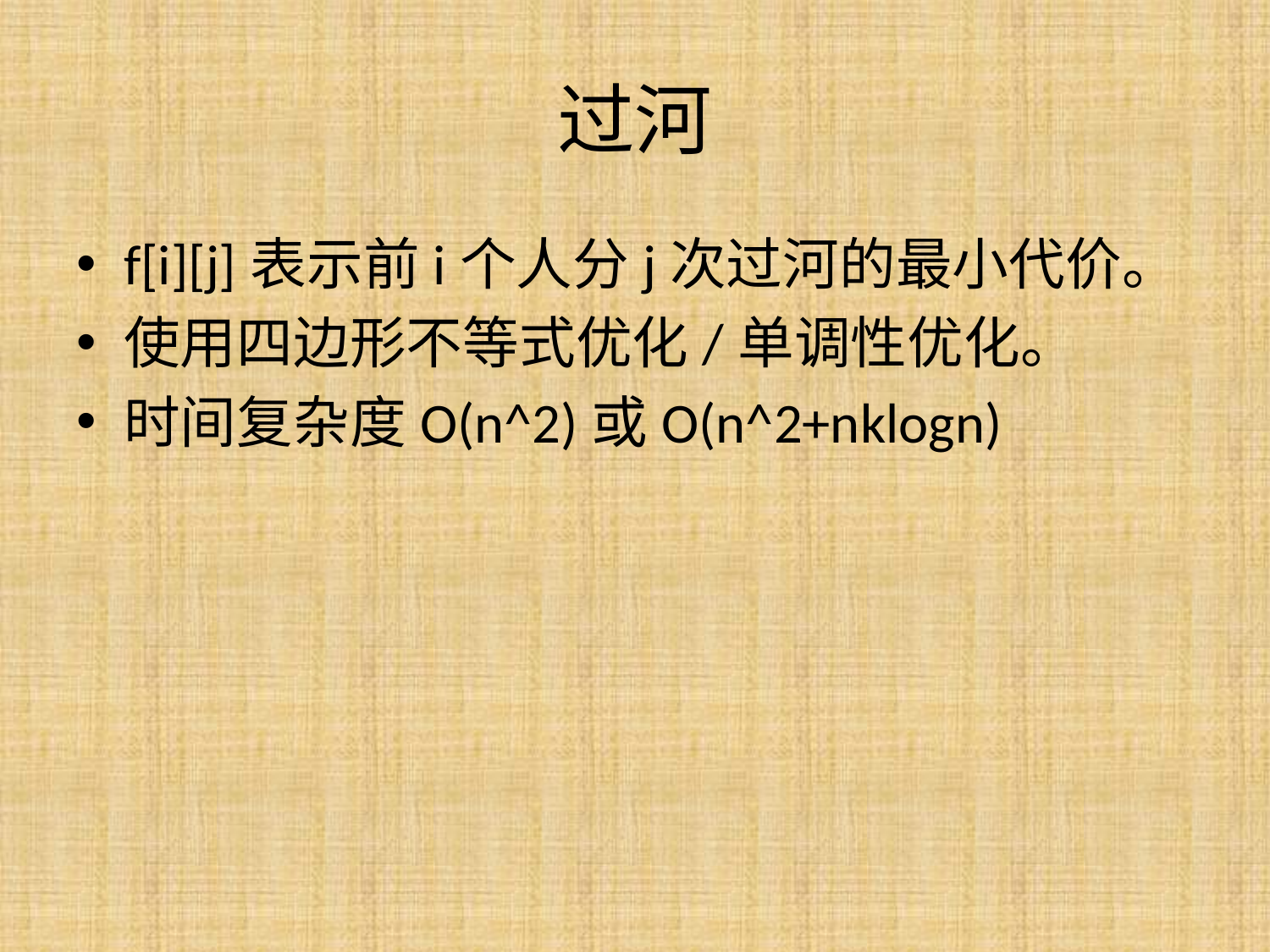

# 过河
f[i][j]表示前i个人分j次过河的最小代价。
使用四边形不等式优化/单调性优化。
时间复杂度O(n^2)或O(n^2+nklogn)